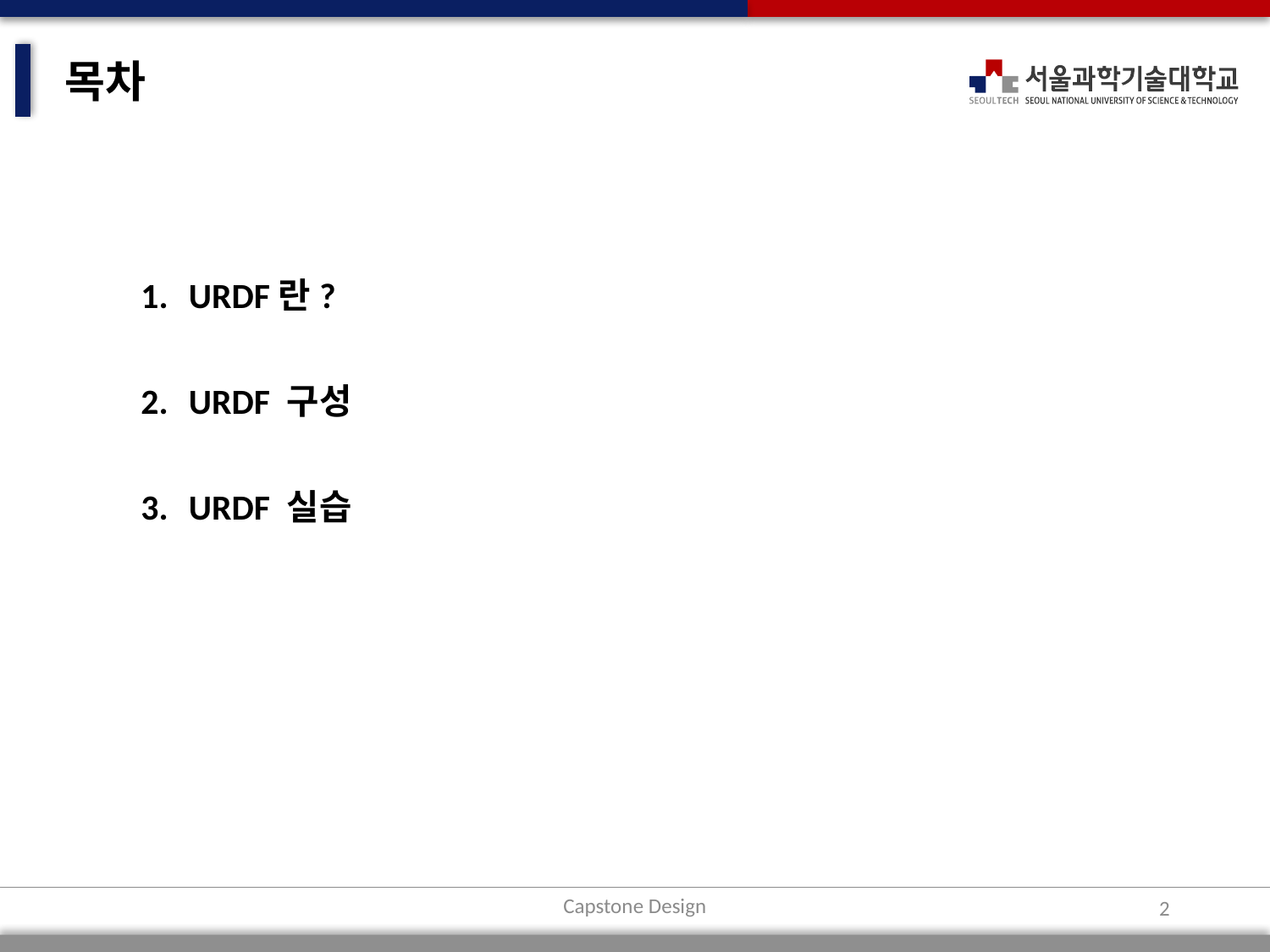

목차

URDF란?
URDF 구성
URDF 실습
Capstone Design
2